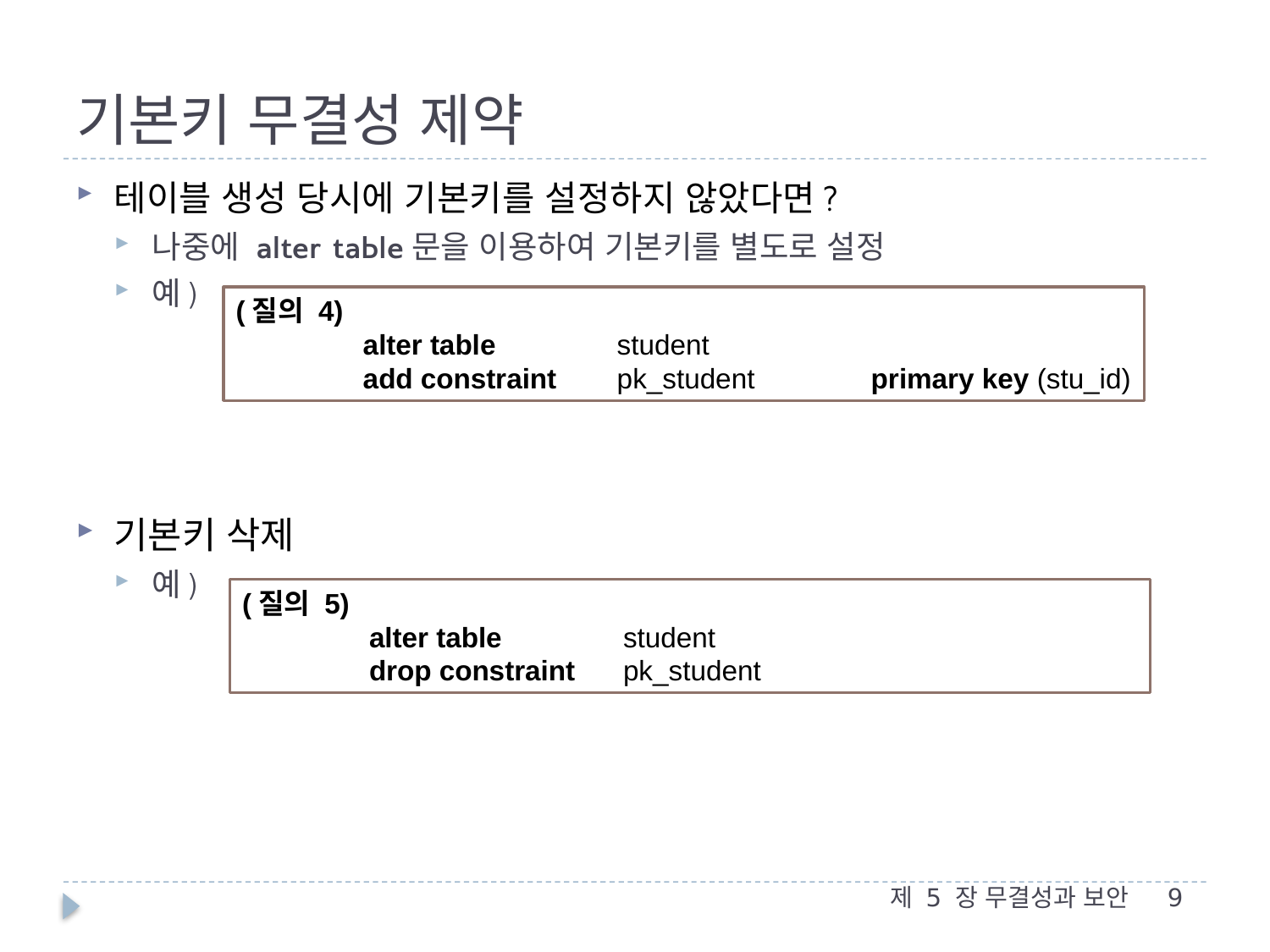

# 기본키 무결성 제약
테이블 생성 당시에 기본키를 설정하지 않았다면?
나중에 alter table문을 이용하여 기본키를 별도로 설정
예)

기본키 삭제
예)
(질의 4)
	alter table 	student
	add constraint 	pk_student 	primary key (stu_id)
(질의 5)
	alter table 	student
	drop constraint 	pk_student
제 5 장 무결성과 보안
9